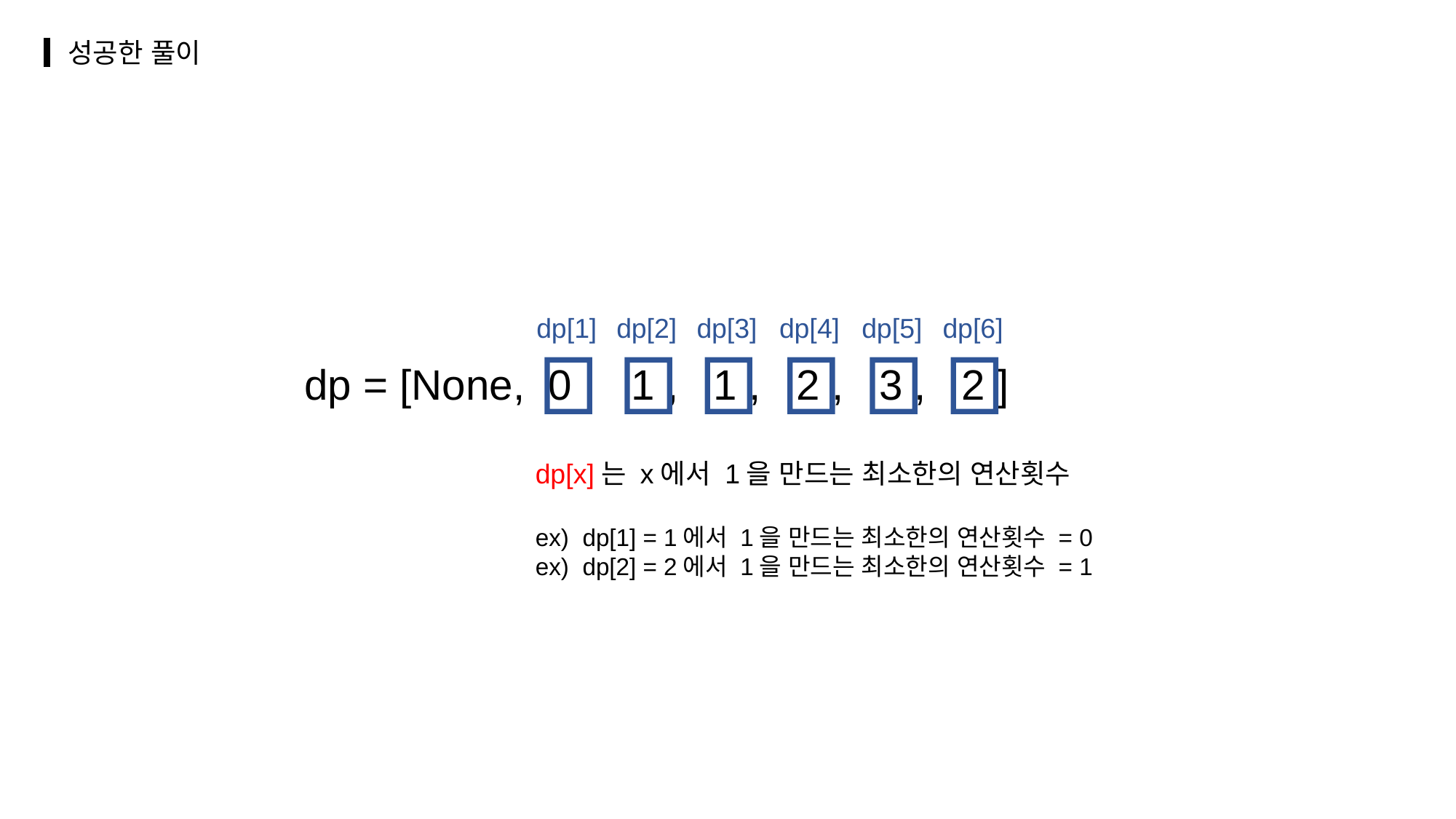

성공한 풀이
medium
bold
extrabold

dp[1]
dp[2]
dp[3]
dp[4]
dp[5]
dp[6]
dp = [None,  0 ,   1 ,   1 ,   2 ,   3 ,   2 ]

dp[x]는 x에서 1을 만드는 최소한의 연산횟수

ex)  dp[1] = 1에서 1을 만드는 최소한의 연산횟수 = 0
ex)  dp[2] = 2에서 1을 만드는 최소한의 연산횟수 = 1

주제